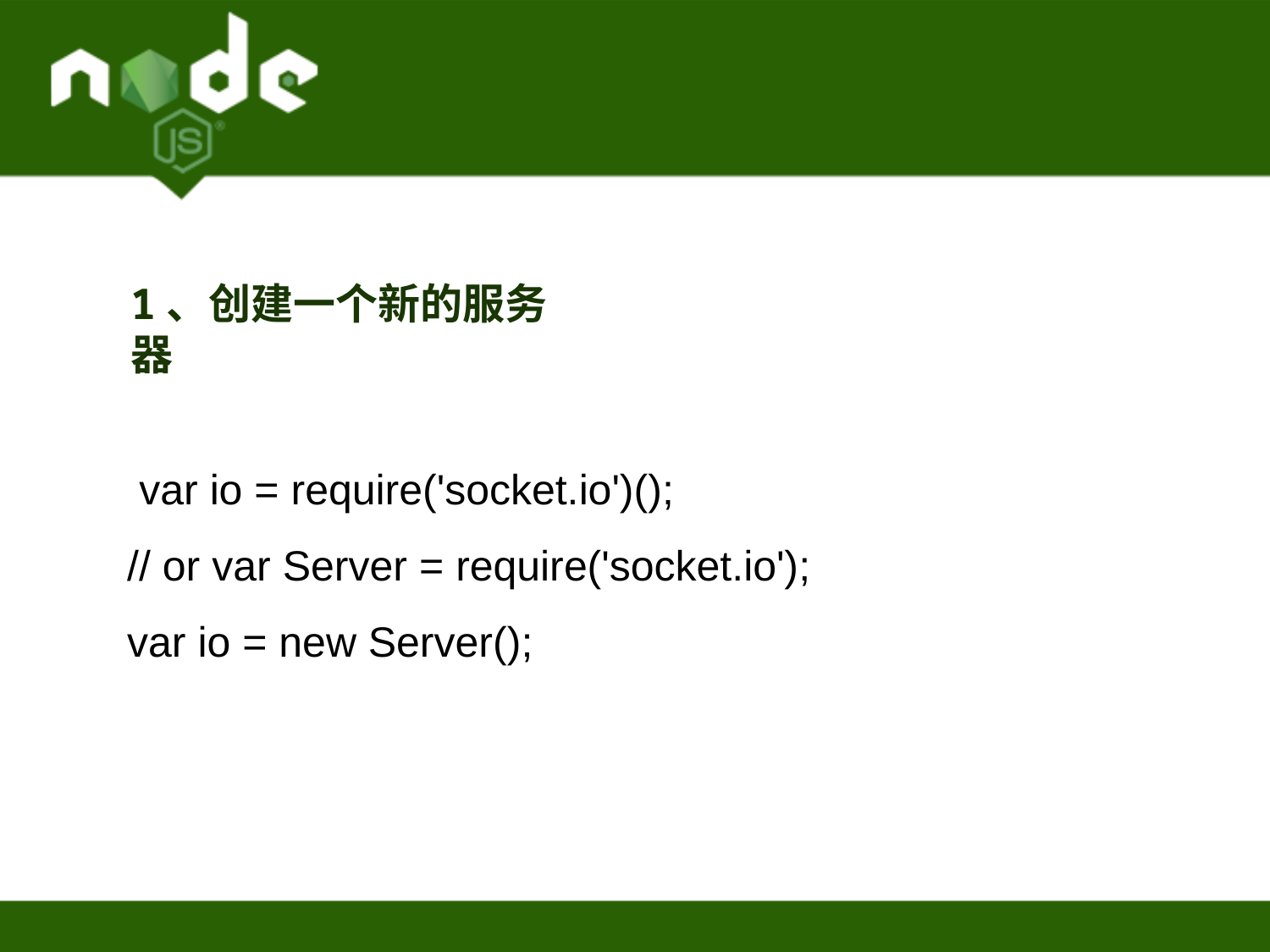

1、创建一个新的服务器
 var io = require('socket.io')();
// or var Server = require('socket.io');
var io = new Server();